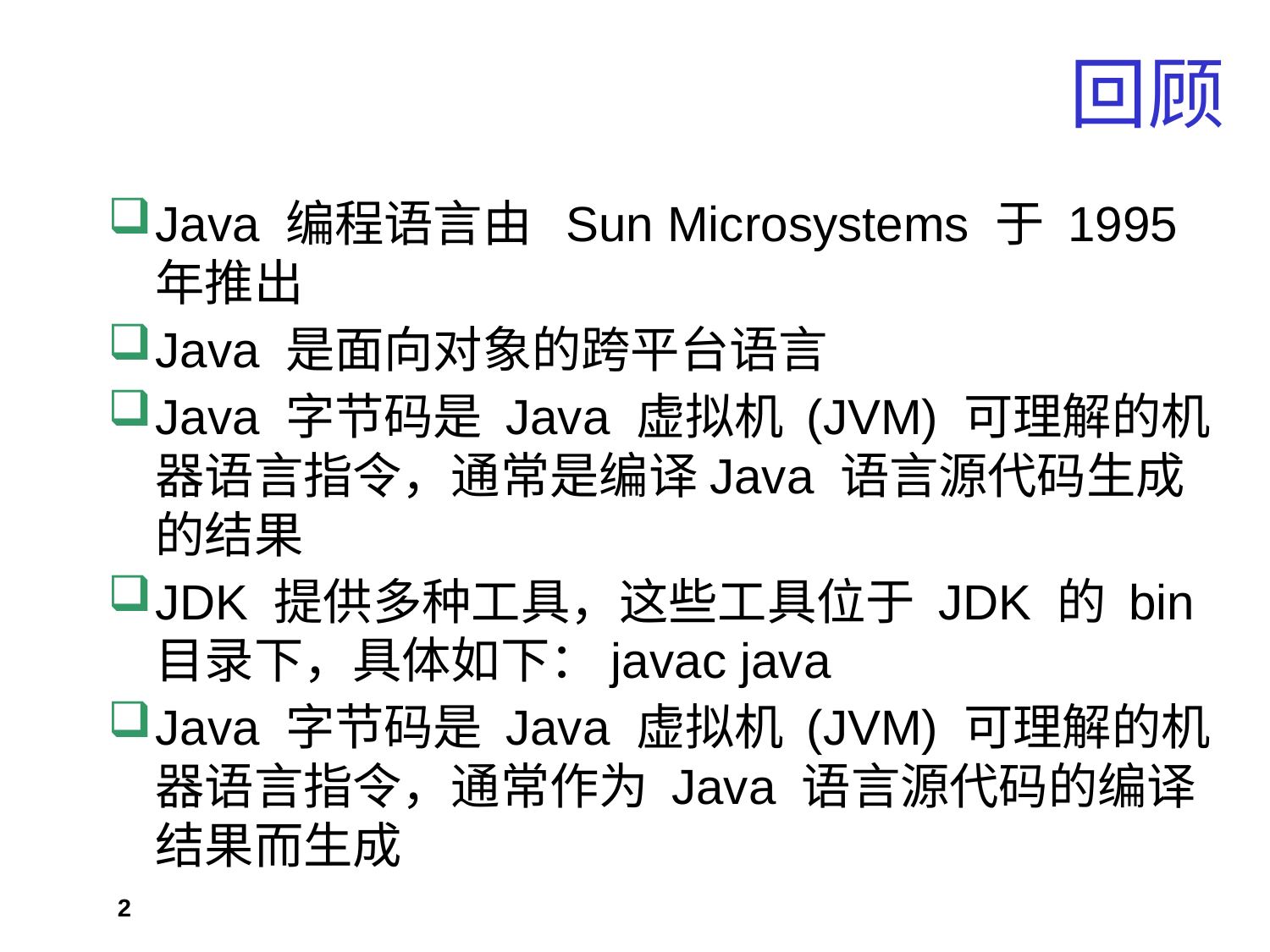

# 回顾
Java 编程语言由  Sun Microsystems 于 1995 年推出
Java 是面向对象的跨平台语言
Java 字节码是 Java 虚拟机 (JVM) 可理解的机器语言指令，通常是编译Java 语言源代码生成的结果
JDK 提供多种工具，这些工具位于 JDK 的 bin 目录下，具体如下：javac java
Java 字节码是 Java 虚拟机 (JVM) 可理解的机器语言指令，通常作为 Java 语言源代码的编译结果而生成
2